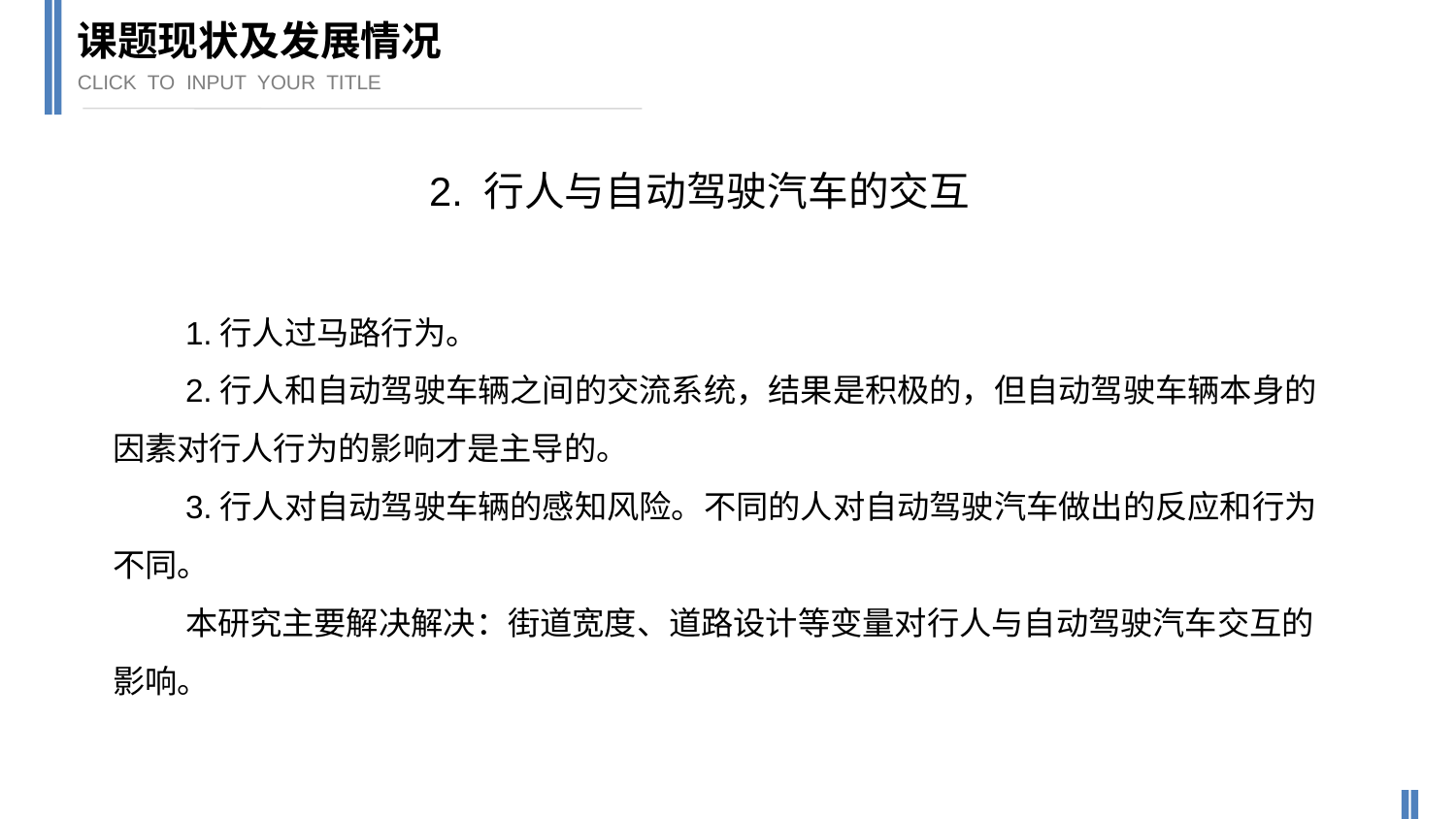

课题现状及发展情况
CLICK  TO  INPUT  YOUR  TITLE
2. 行人与自动驾驶汽车的交互
1.行人过马路行为。
2.行人和自动驾驶车辆之间的交流系统，结果是积极的，但自动驾驶车辆本身的因素对行人行为的影响才是主导的。
3.行人对自动驾驶车辆的感知风险。不同的人对自动驾驶汽车做出的反应和行为不同。
本研究主要解决解决：街道宽度、道路设计等变量对行人与自动驾驶汽车交互的影响。